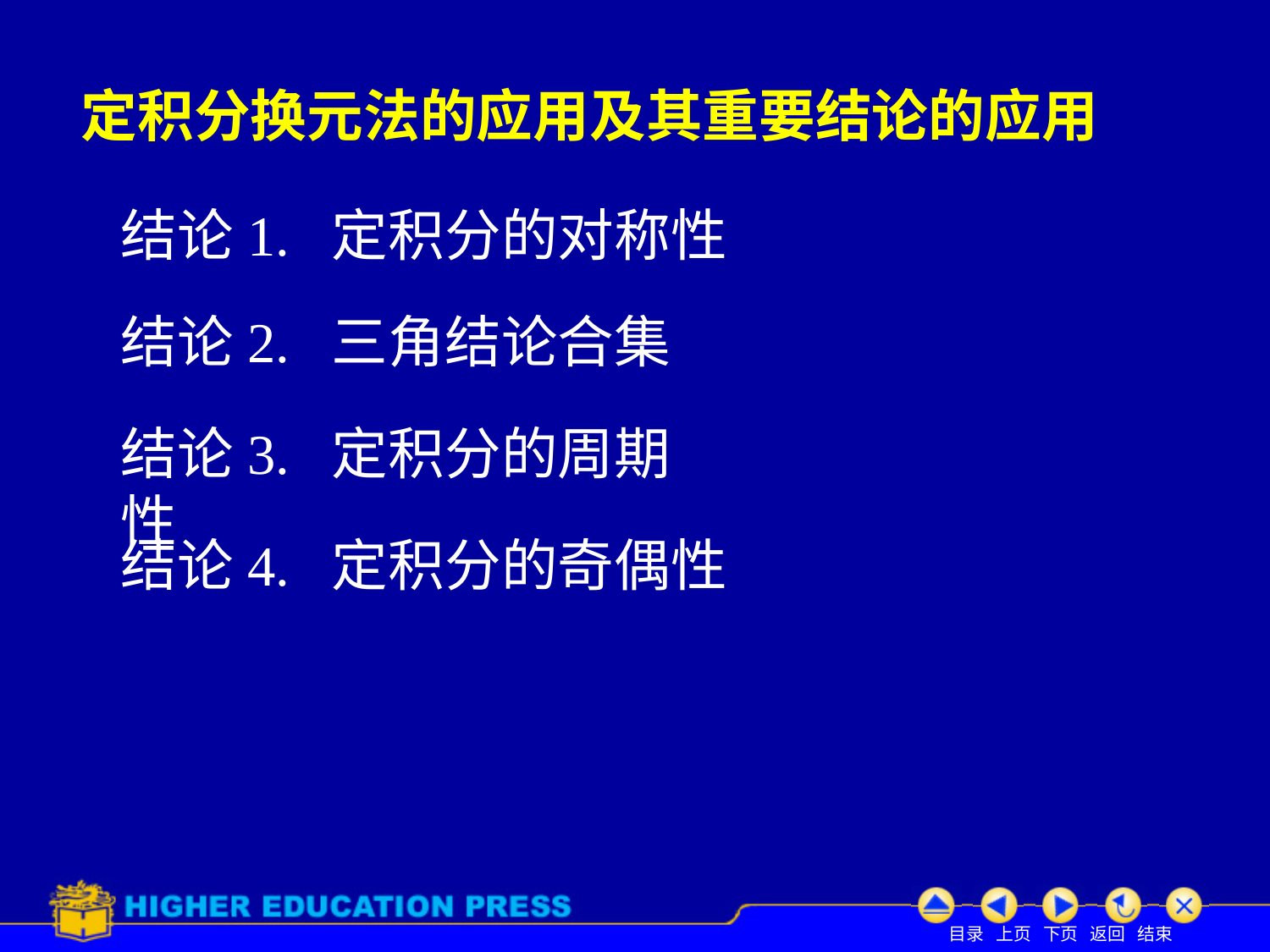

# 定积分换元法的应用及其重要结论的应用
结论1.  定积分的对称性
结论2.  三角结论合集
结论3.  定积分的周期性
结论4.  定积分的奇偶性